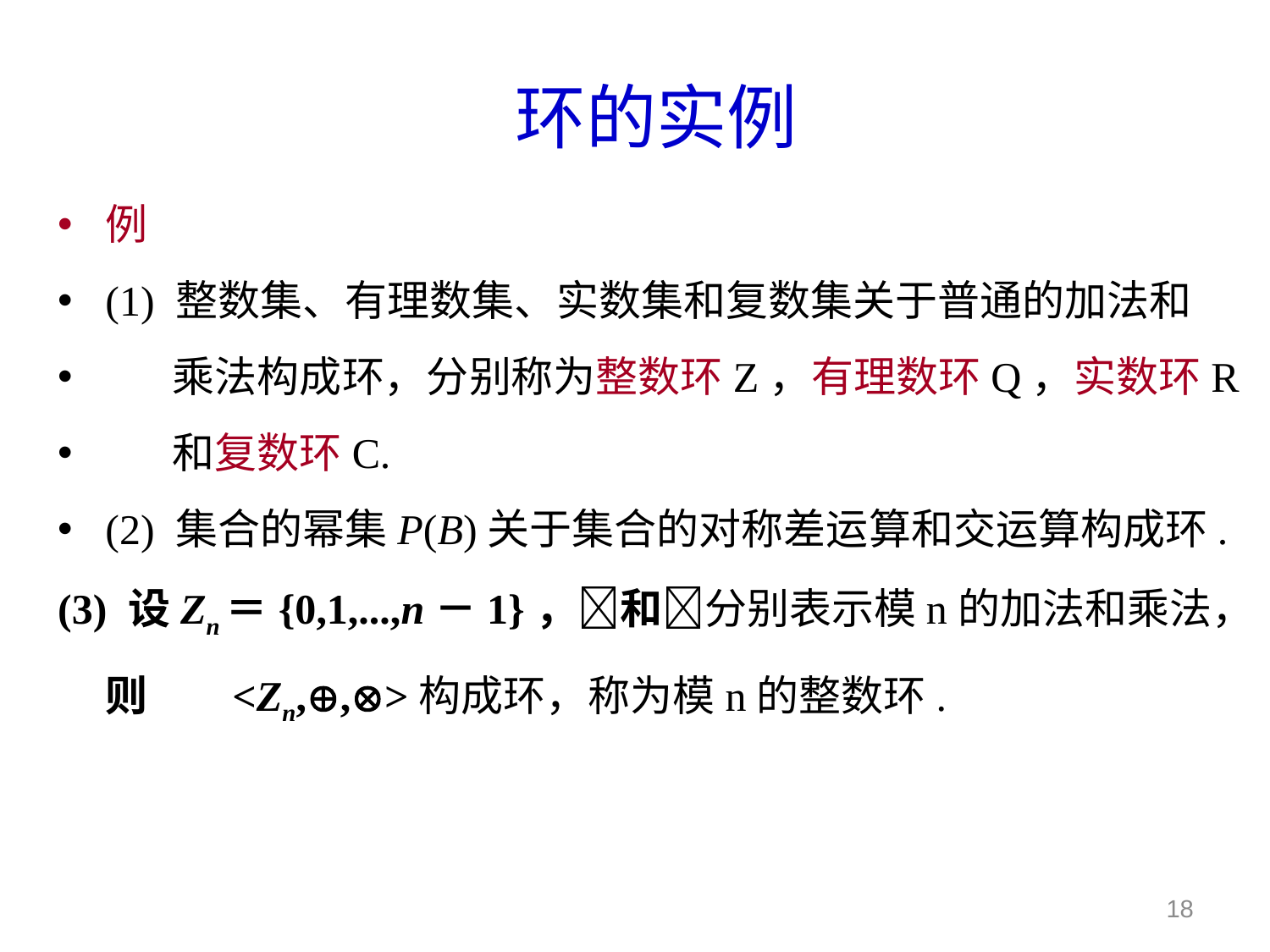

# 环的实例
例
(1) 整数集、有理数集、实数集和复数集关于普通的加法和
      乘法构成环，分别称为整数环Z，有理数环Q，实数环R
      和复数环C.
(2) 集合的幂集P(B)关于集合的对称差运算和交运算构成环.
(3) 设Zn＝{0,1,...,n－1}，⊕和⊗分别表示模n的加法和乘法，则 	<Zn,⊕,⊗>构成环，称为模n的整数环.

18